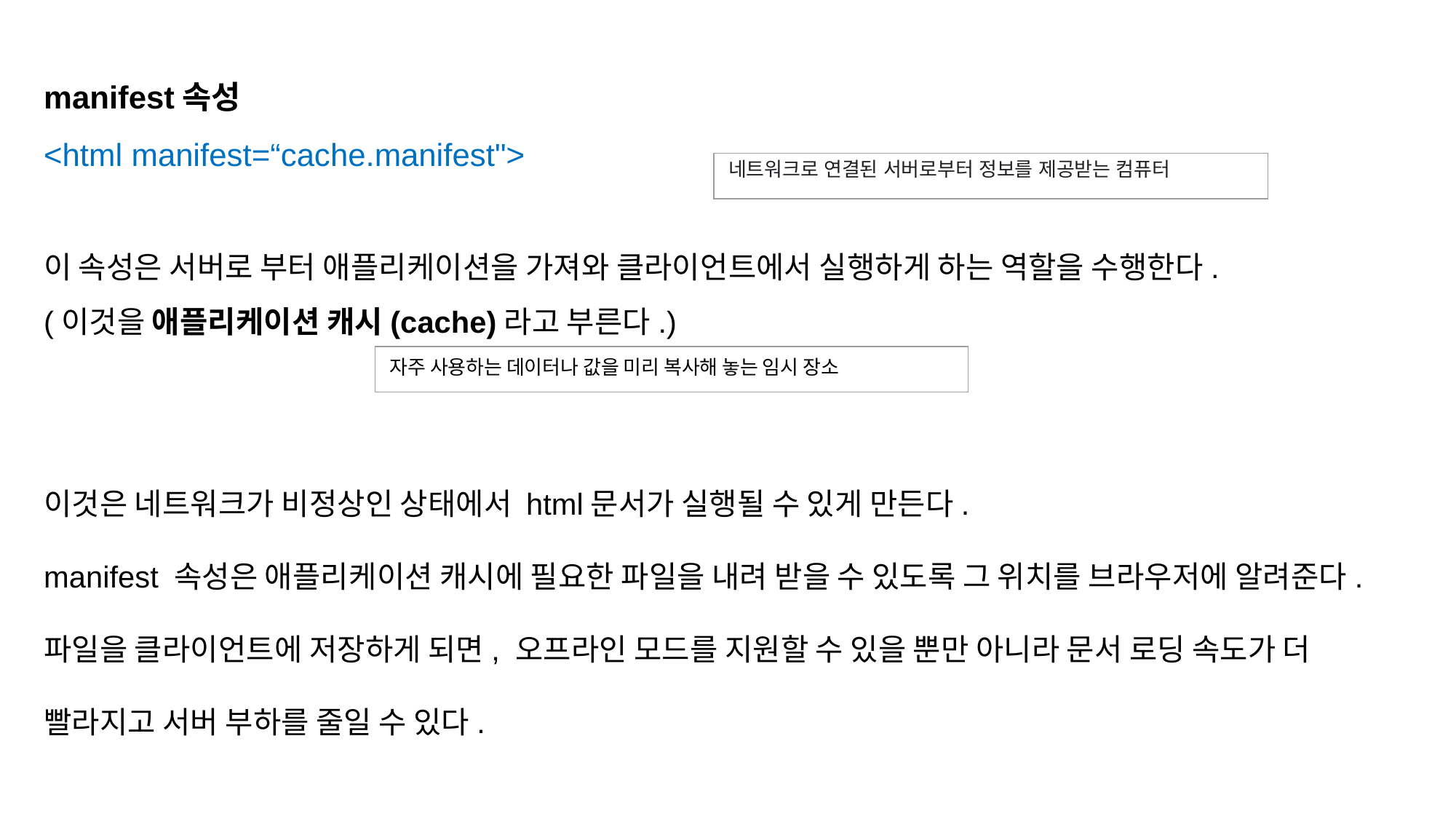

manifest속성
<html manifest=“cache.manifest">

이 속성은 서버로 부터 애플리케이션을 가져와 클라이언트에서 실행하게 하는 역할을 수행한다.
(이것을 애플리케이션 캐시(cache)라고 부른다.)

이것은 네트워크가 비정상인 상태에서 html문서가 실행될 수 있게 만든다.
manifest 속성은 애플리케이션 캐시에 필요한 파일을 내려 받을 수 있도록 그 위치를 브라우저에 알려준다.
파일을 클라이언트에 저장하게 되면, 오프라인 모드를 지원할 수 있을 뿐만 아니라 문서 로딩 속도가 더 빨라지고 서버 부하를 줄일 수 있다.
| 네트워크로 연결된 서버로부터 정보를 제공받는 컴퓨터 |
| --- |
| 자주 사용하는 데이터나 값을 미리 복사해 놓는 임시 장소 |
| --- |